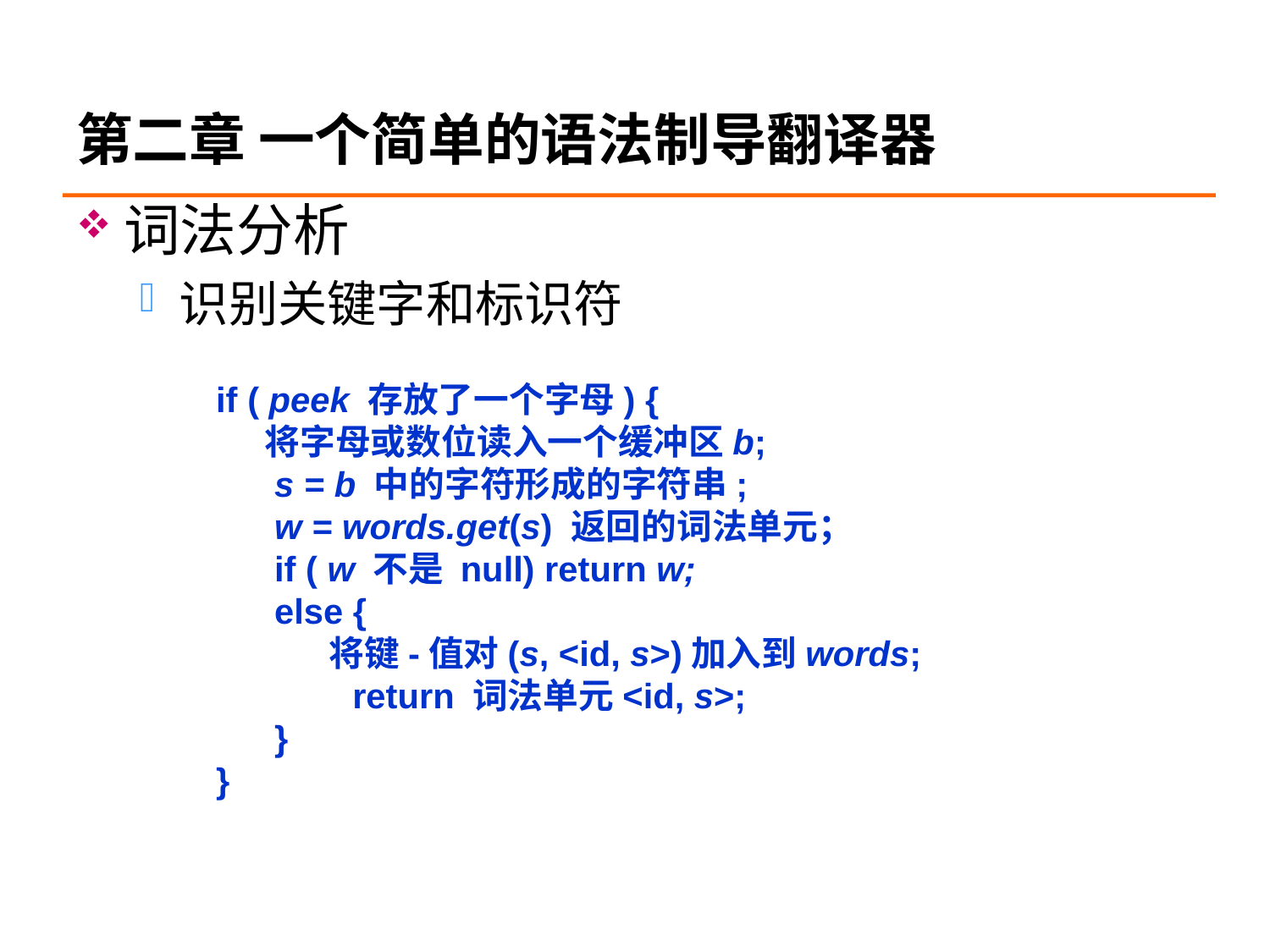

# 第二章 一个简单的语法制导翻译器
词法分析
识别关键字和标识符
if ( peek 存放了一个字母) {
     将字母或数位读入一个缓冲区b;
      s = b 中的字符形成的字符串;
      w = words.get(s) 返回的词法单元；
      if ( w 不是 null) return w;
      else {
             将键-值对(s, <id, s>)加入到words;
              return 词法单元<id, s>;
      }
}